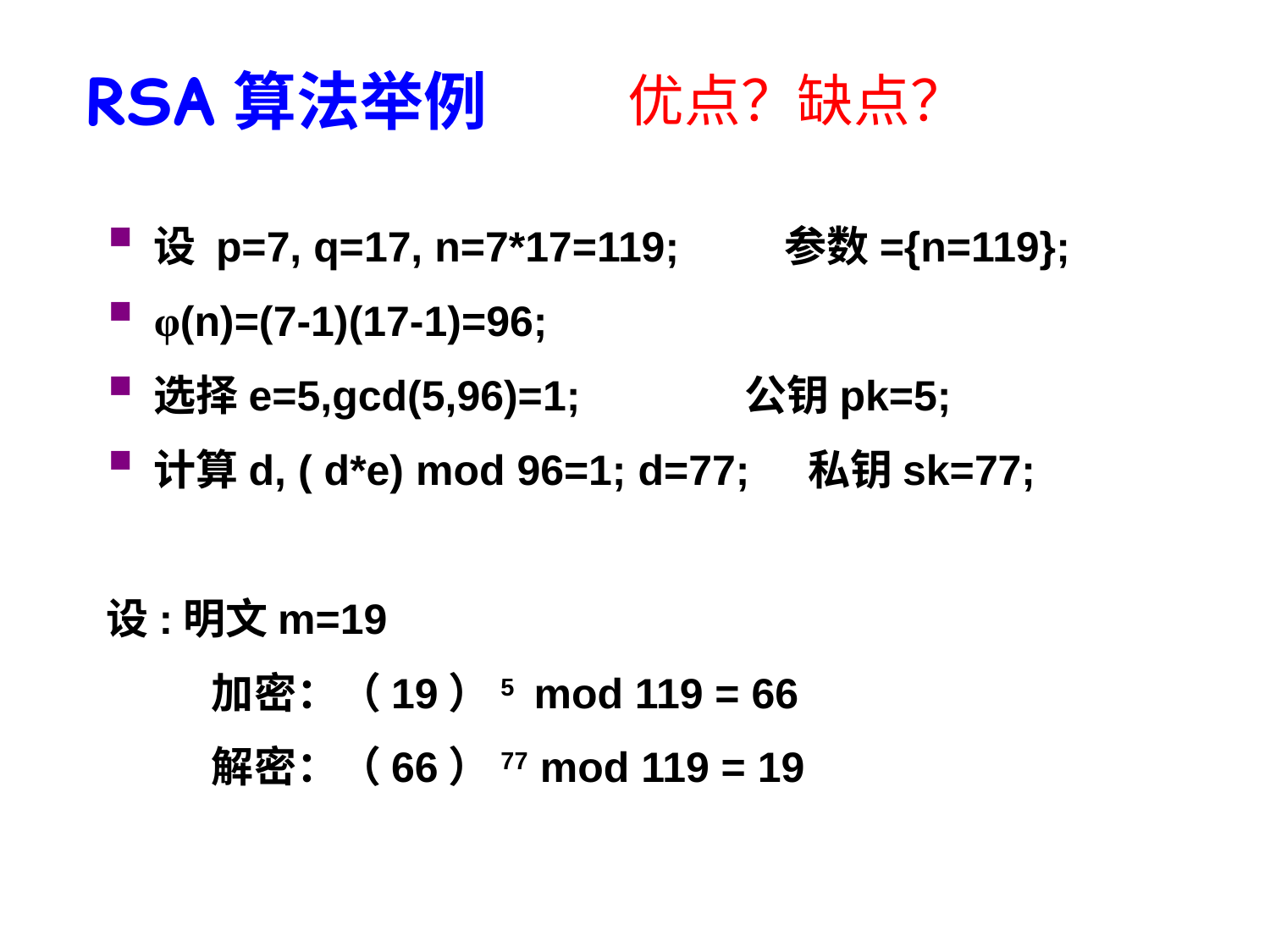

RSA算法举例
优点？缺点？
设 p=7, q=17, n=7*17=119;        参数={n=119};
φ(n)=(7-1)(17-1)=96;
选择e=5,gcd(5,96)=1;             公钥pk=5;
计算d, ( d*e) mod 96=1; d=77;    私钥sk=77;

设:明文m=19
          加密：（19）5  mod 119 = 66
          解密：（66）77 mod 119 = 19